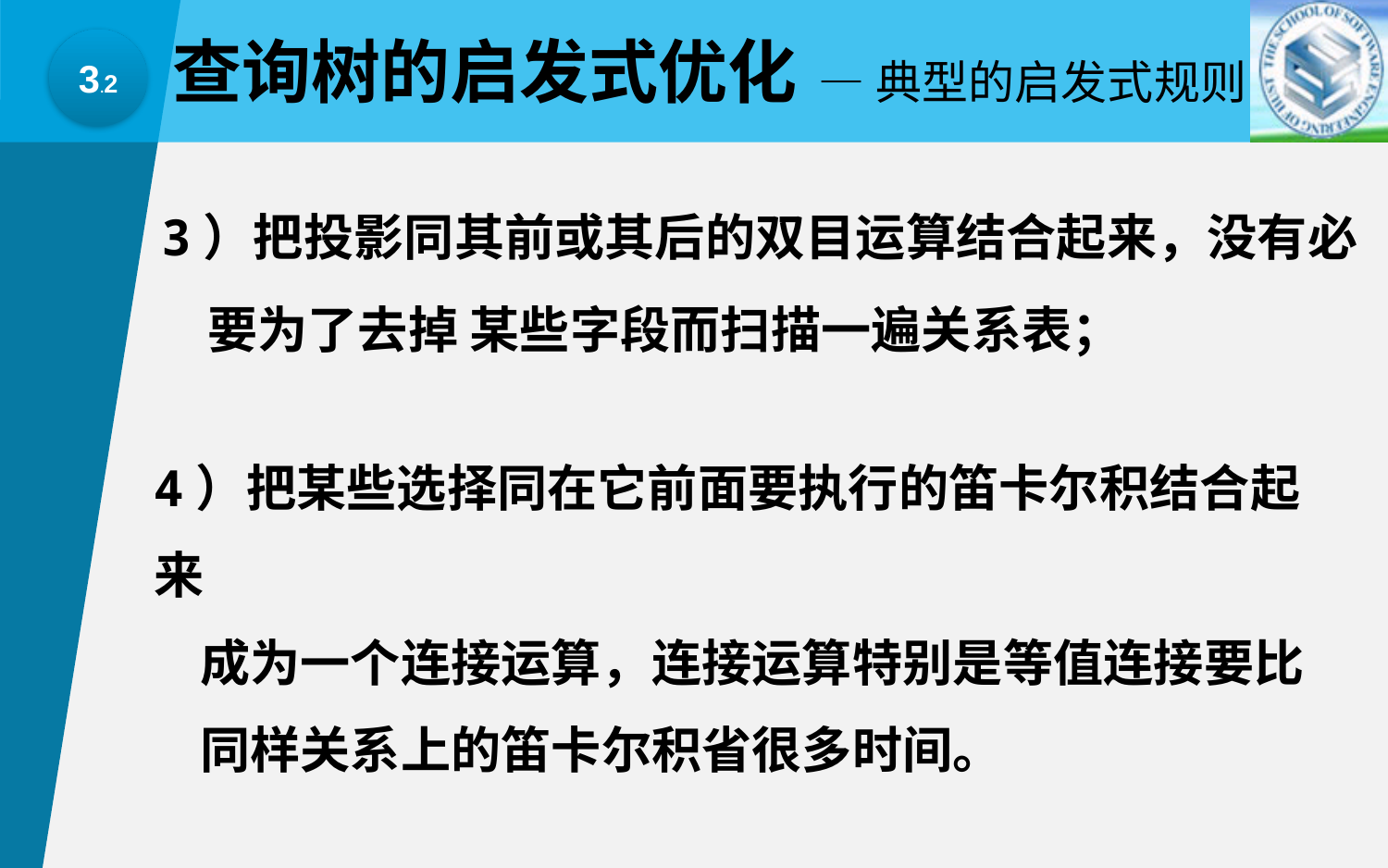

查询树的启发式优化
—典型的启发式规则
3.2
3）把投影同其前或其后的双目运算结合起来，没有必
   要为了去掉 某些字段而扫描一遍关系表；
4）把某些选择同在它前面要执行的笛卡尔积结合起来
   成为一个连接运算，连接运算特别是等值连接要比
   同样关系上的笛卡尔积省很多时间。